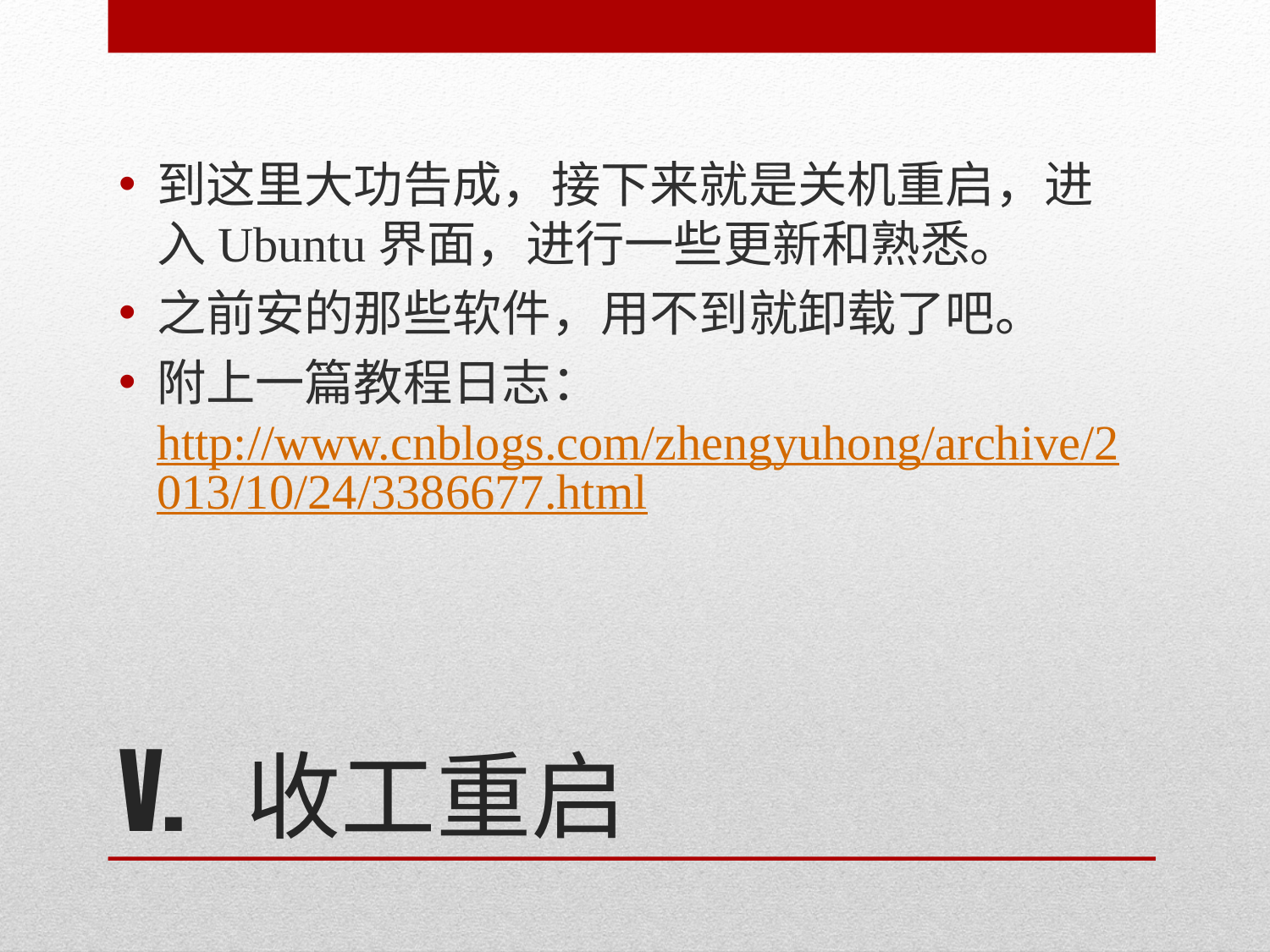

到这里大功告成，接下来就是关机重启，进入Ubuntu界面，进行一些更新和熟悉。
之前安的那些软件，用不到就卸载了吧。
附上一篇教程日志：http://www.cnblogs.com/zhengyuhong/archive/2013/10/24/3386677.html

# V.	收工重启